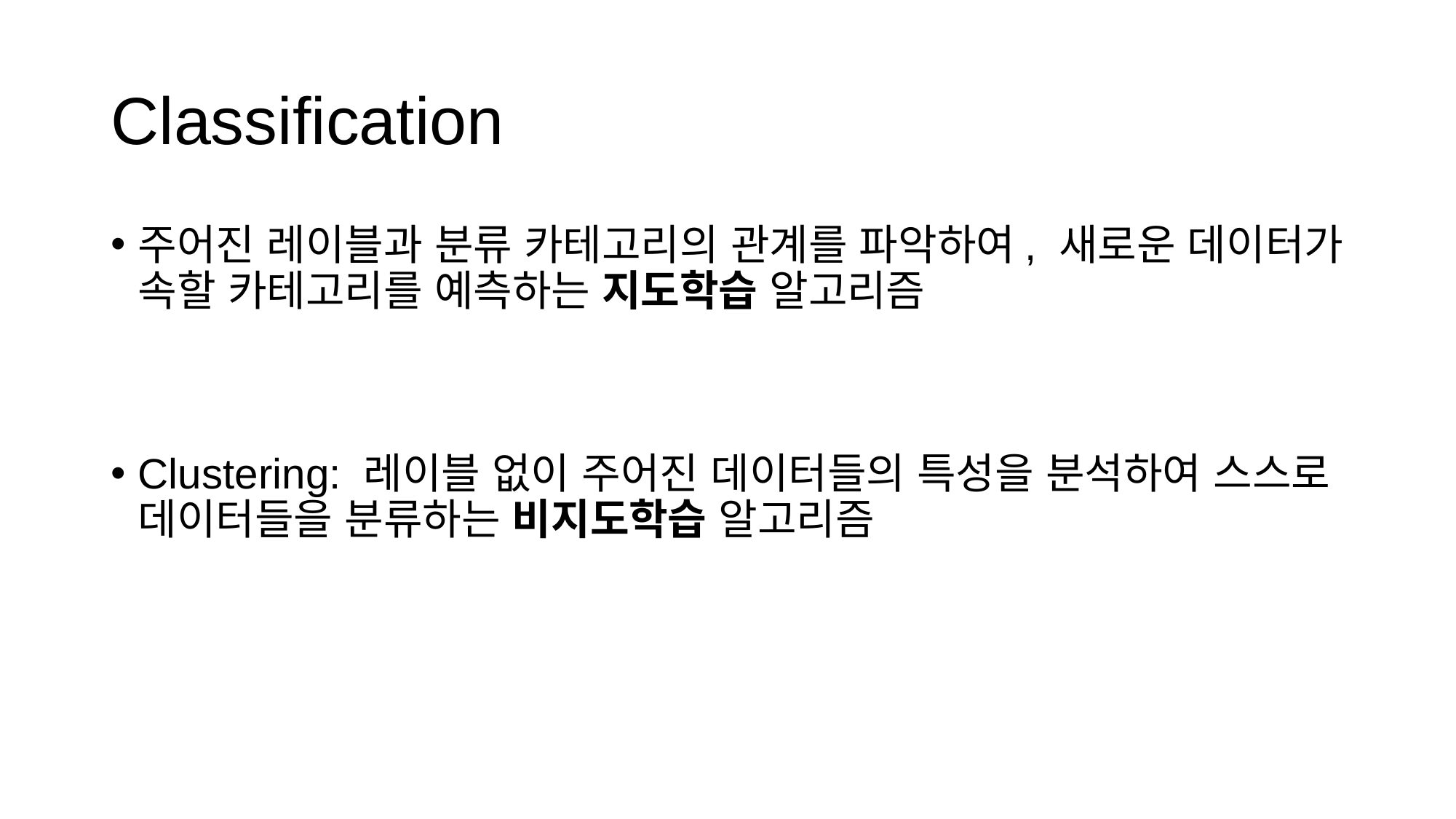

# Classification
주어진 레이블과 분류 카테고리의 관계를 파악하여, 새로운 데이터가 속할 카테고리를 예측하는 지도학습 알고리즘

Clustering: 레이블 없이 주어진 데이터들의 특성을 분석하여 스스로 데이터들을 분류하는 비지도학습 알고리즘